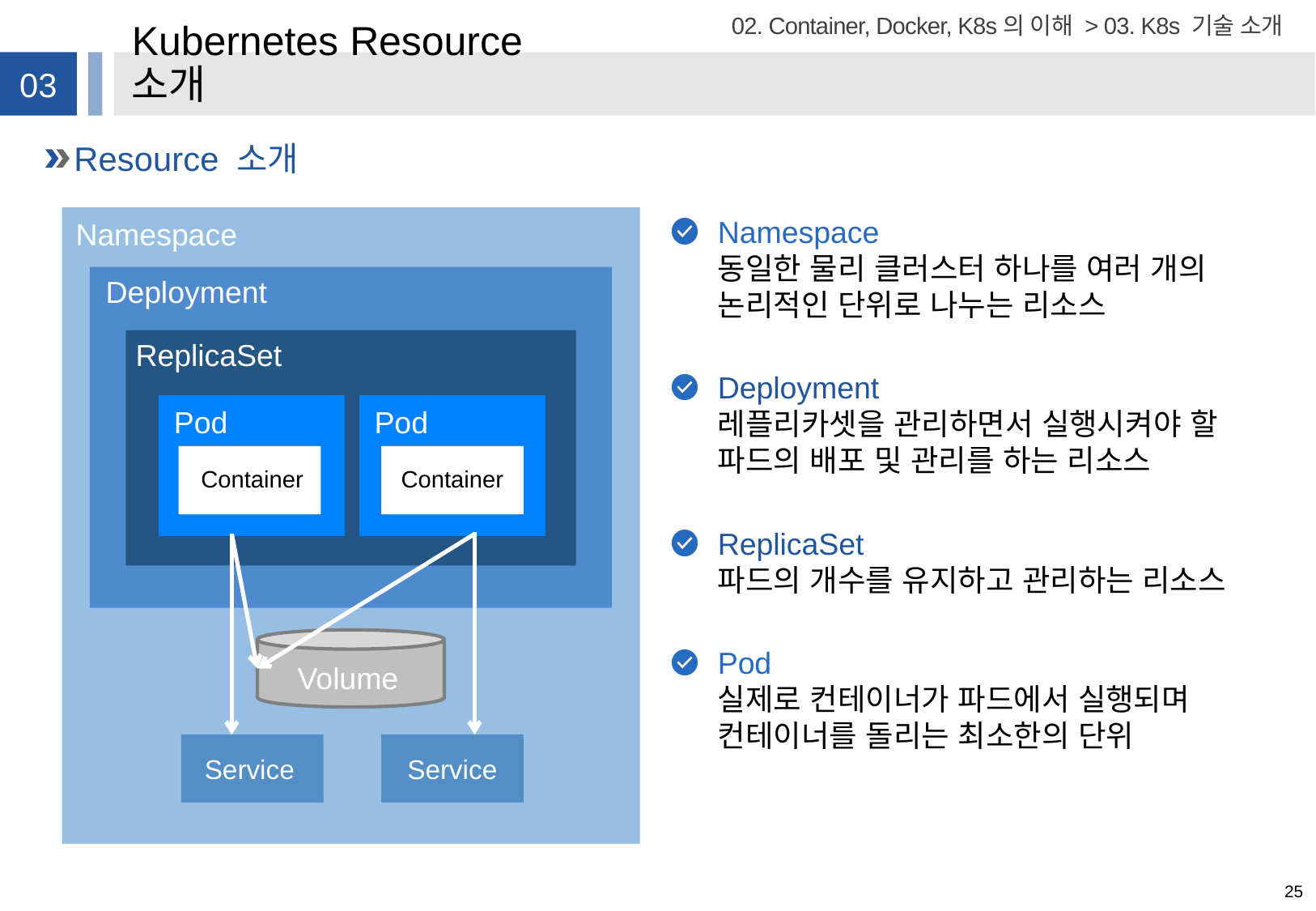

02. Container, Docker, K8s의 이해 > 03. K8s 기술 소개
# Kubernetes Resource 소개
03
Resource 소개
Namespace
동일한 물리 클러스터 하나를 여러 개의 논리적인 단위로 나누는 리소스
Deployment
레플리카셋을 관리하면서 실행시켜야 할 파드의 배포 및 관리를 하는 리소스
ReplicaSet
파드의 개수를 유지하고 관리하는 리소스
Pod
실제로 컨테이너가 파드에서 실행되며 컨테이너를 돌리는 최소한의 단위

Namespace

Deployment

ReplicaSet

Pod
Pod

Container
Container

Volume

Service
Service
25